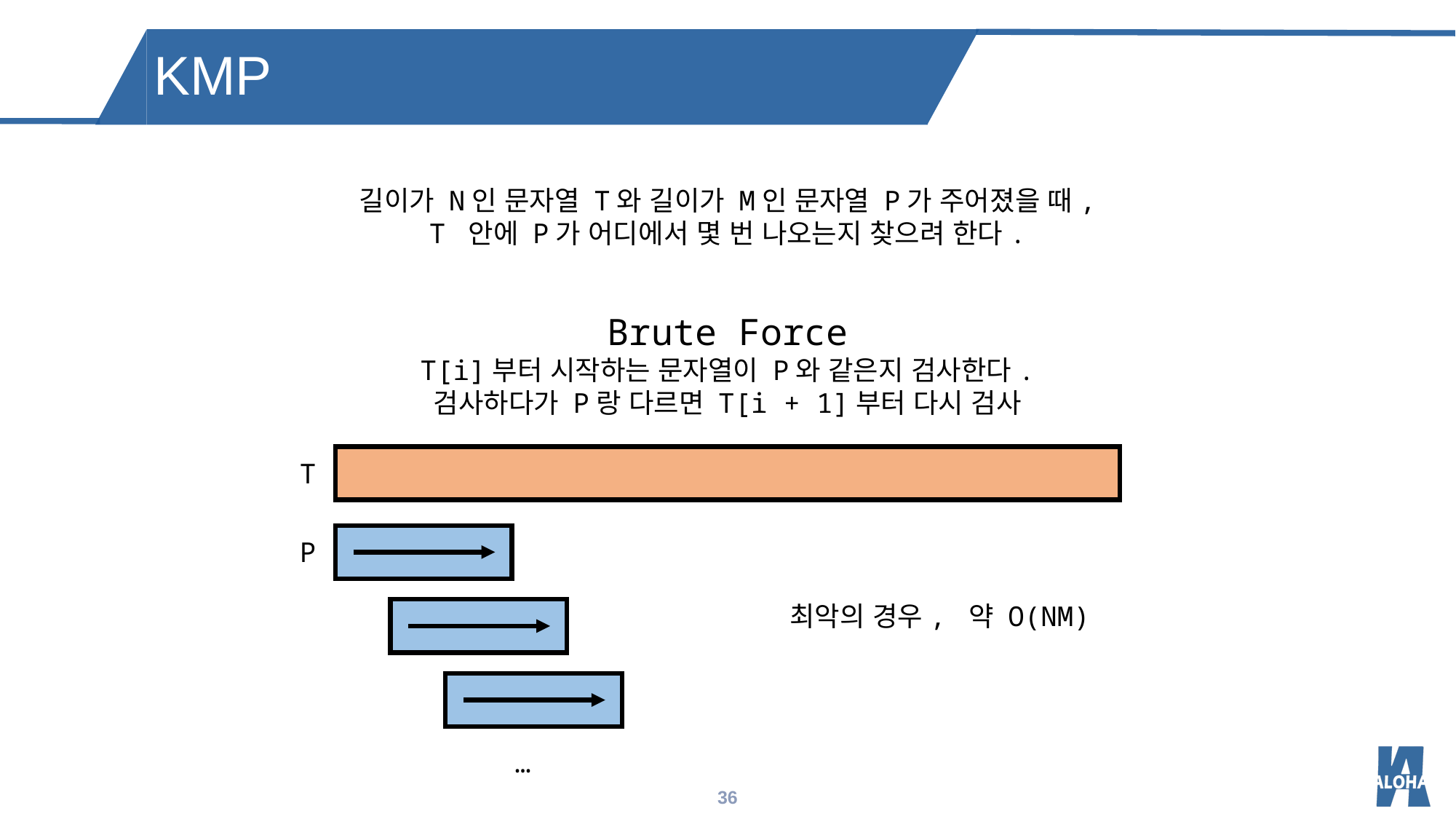

KMP
길이가 N인 문자열 T와 길이가 M인 문자열 P가 주어졌을 때,
T 안에 P가 어디에서 몇 번 나오는지 찾으려 한다.
Brute Force
T[i]부터 시작하는 문자열이 P와 같은지 검사한다.
검사하다가 P랑 다르면 T[i + 1]부터 다시 검사

T

P
최악의 경우, 약 O(NM)

…
36